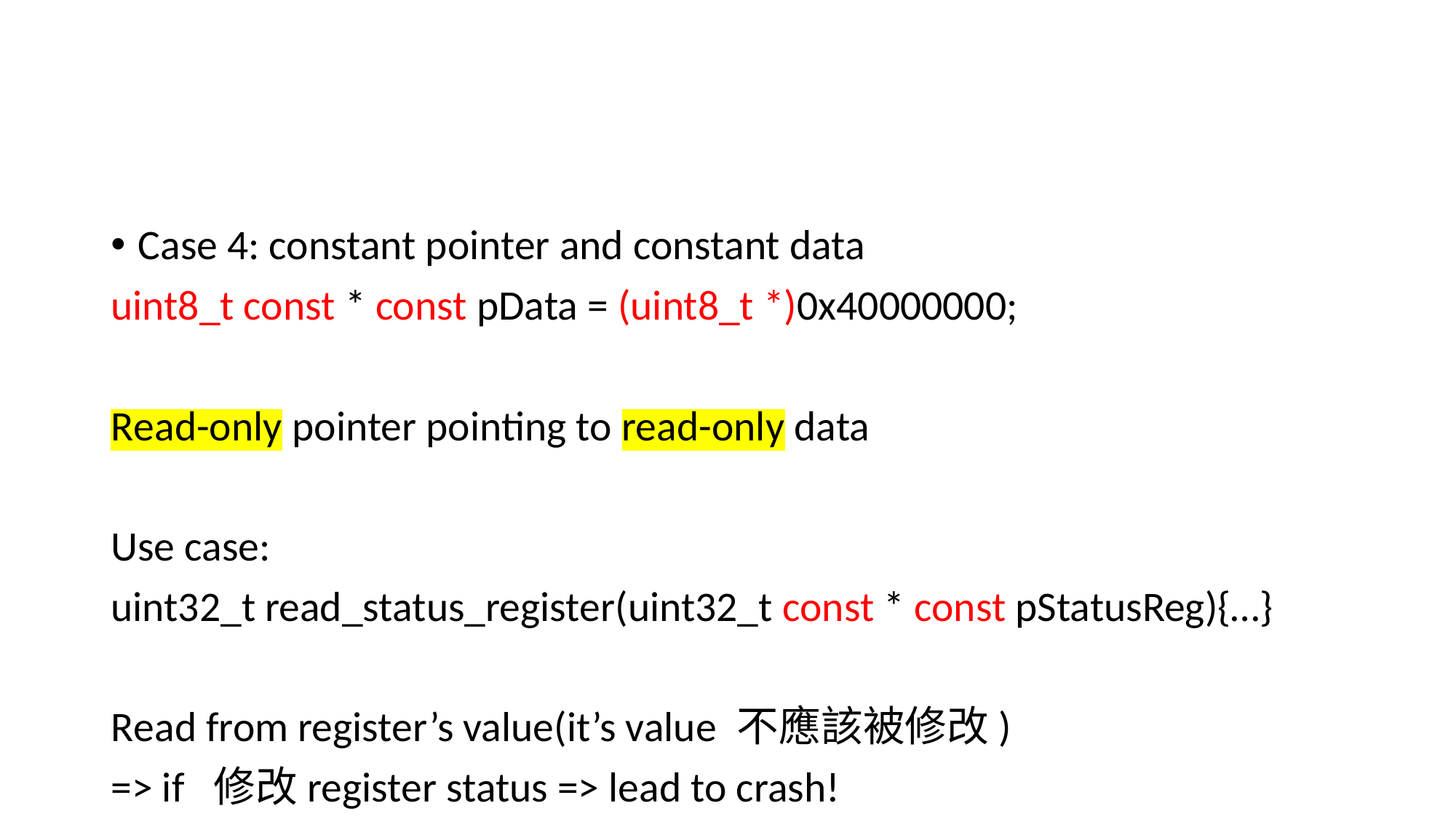

#
Case 4: constant pointer and constant data
uint8_t const * const pData = (uint8_t *)0x40000000;

Read-only pointer pointing to read-only data

Use case:
uint32_t read_status_register(uint32_t const * const pStatusReg){…}

Read from register’s value(it’s value 不應該被修改)
=> if  修改register status => lead to crash!